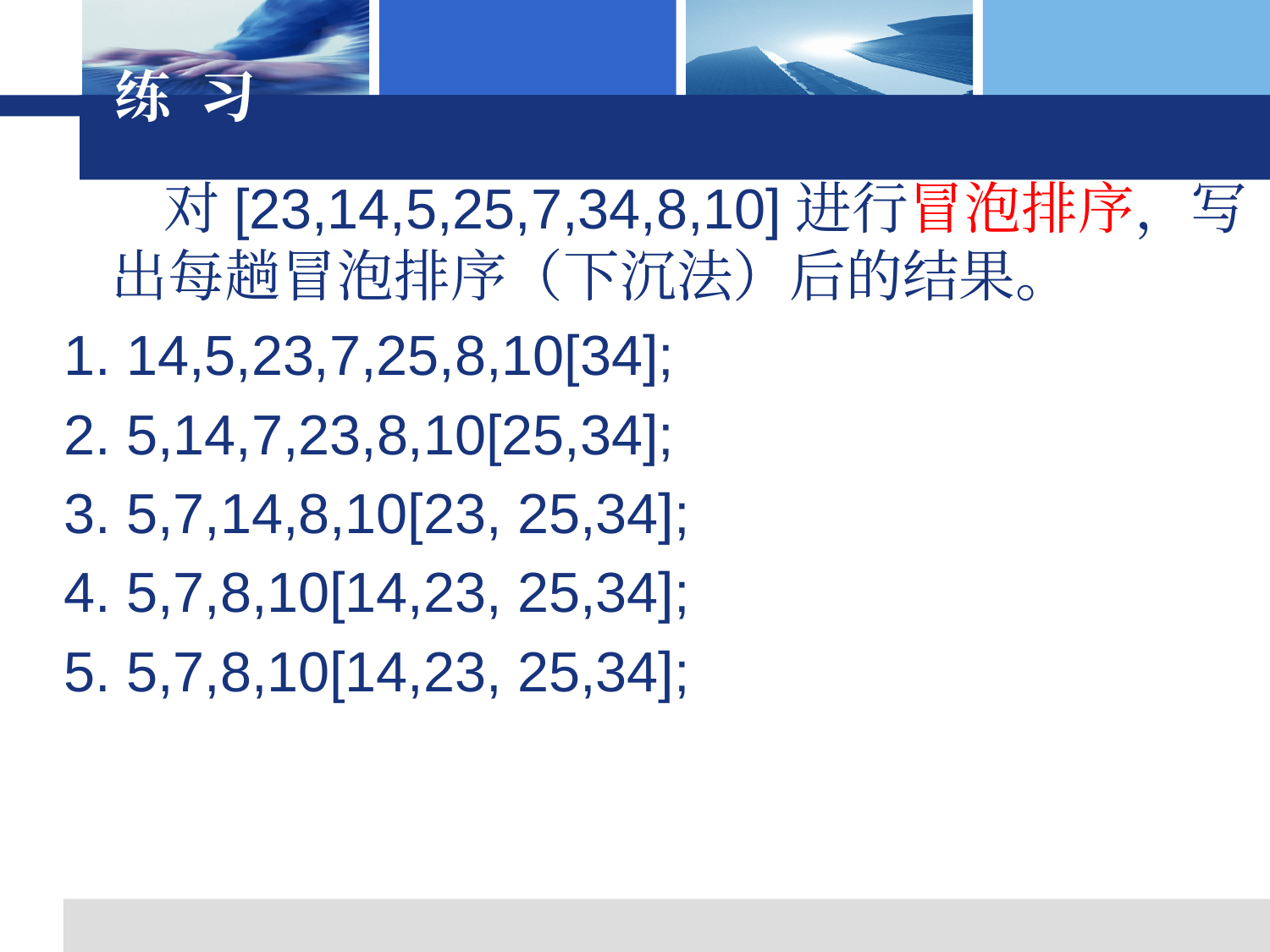

# 练  习
      对[23,14,5,25,7,34,8,10]进行冒泡排序，写出每趟冒泡排序（下沉法）后的结果。
1. 14,5,23,7,25,8,10[34];
2. 5,14,7,23,8,10[25,34];
3. 5,7,14,8,10[23, 25,34];
4. 5,7,8,10[14,23, 25,34];
5. 5,7,8,10[14,23, 25,34];